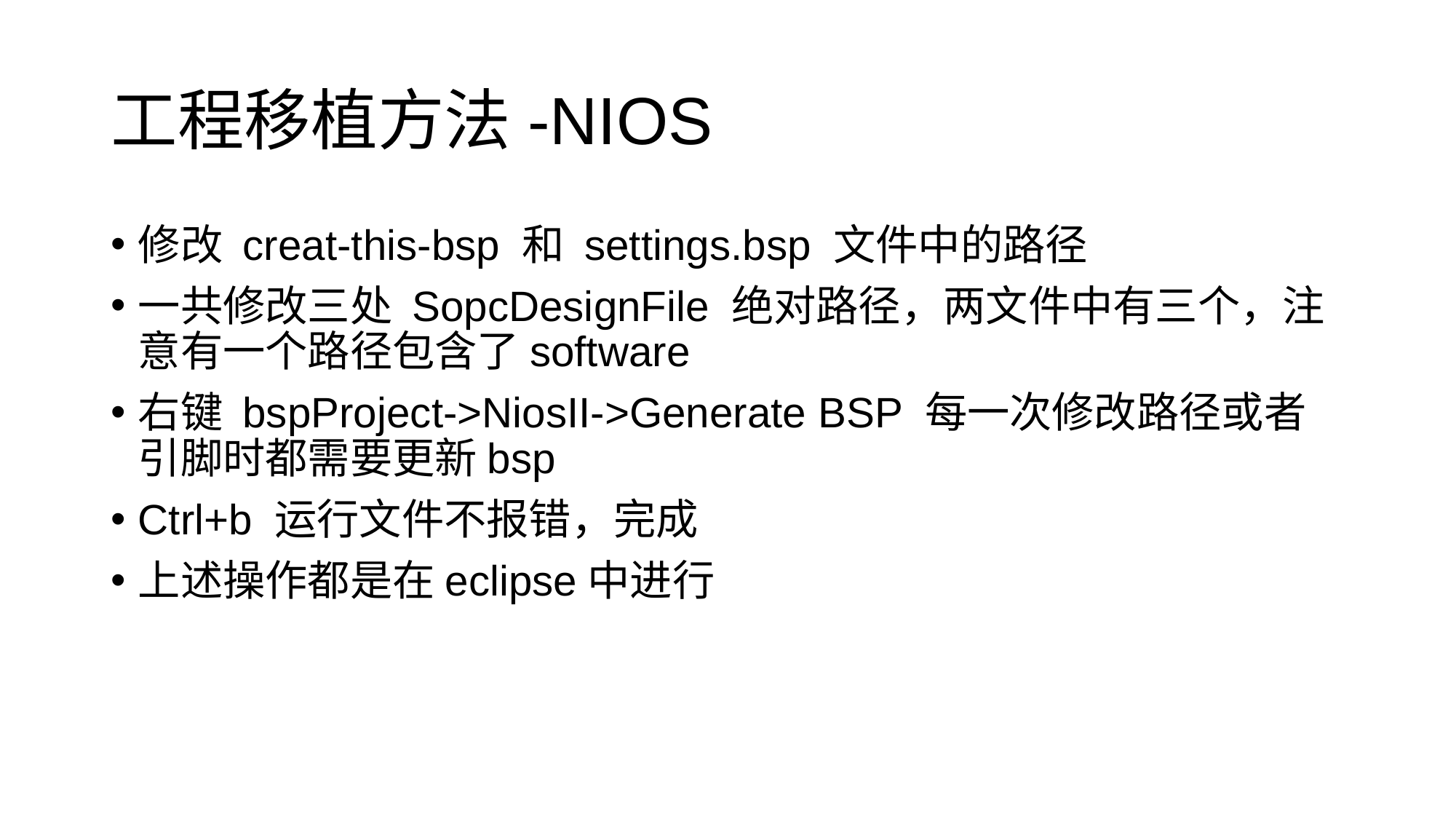

# 工程移植方法-NIOS
修改 creat-this-bsp 和 settings.bsp 文件中的路径
一共修改三处 SopcDesignFile 绝对路径，两文件中有三个，注意有一个路径包含了software
右键 bspProject->NiosII->Generate BSP 每一次修改路径或者引脚时都需要更新bsp
Ctrl+b 运行文件不报错，完成
上述操作都是在eclipse中进行